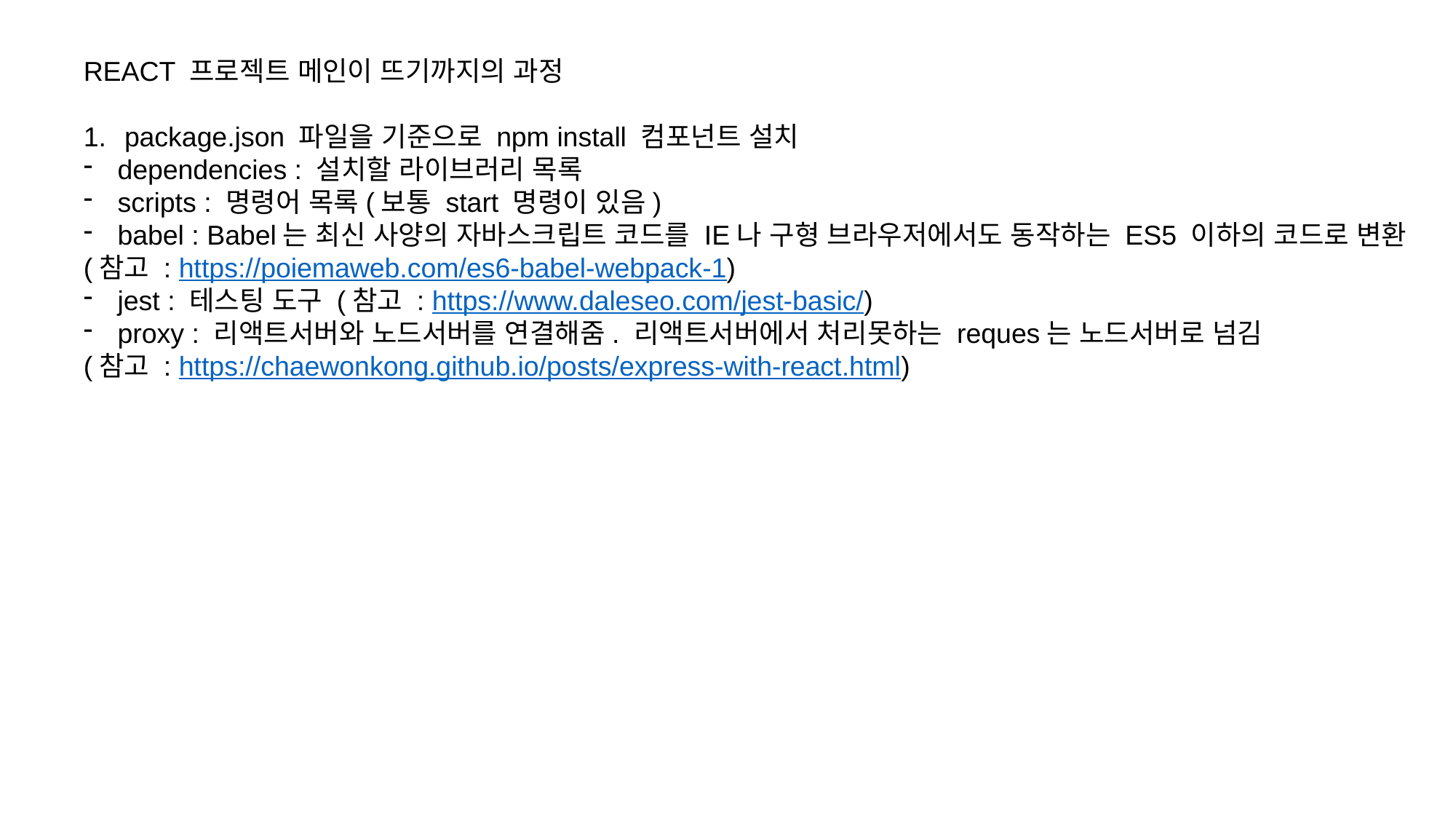

REACT 프로젝트 메인이 뜨기까지의 과정

package.json 파일을 기준으로 npm install 컴포넌트 설치
dependencies : 설치할 라이브러리 목록
scripts : 명령어 목록(보통 start 명령이 있음)
babel : Babel는 최신 사양의 자바스크립트 코드를 IE나 구형 브라우저에서도 동작하는 ES5 이하의 코드로 변환
(참고 : https://poiemaweb.com/es6-babel-webpack-1)
jest : 테스팅 도구 (참고 : https://www.daleseo.com/jest-basic/)
proxy : 리액트서버와 노드서버를 연결해줌. 리액트서버에서 처리못하는 reques는 노드서버로 넘김
(참고 : https://chaewonkong.github.io/posts/express-with-react.html)